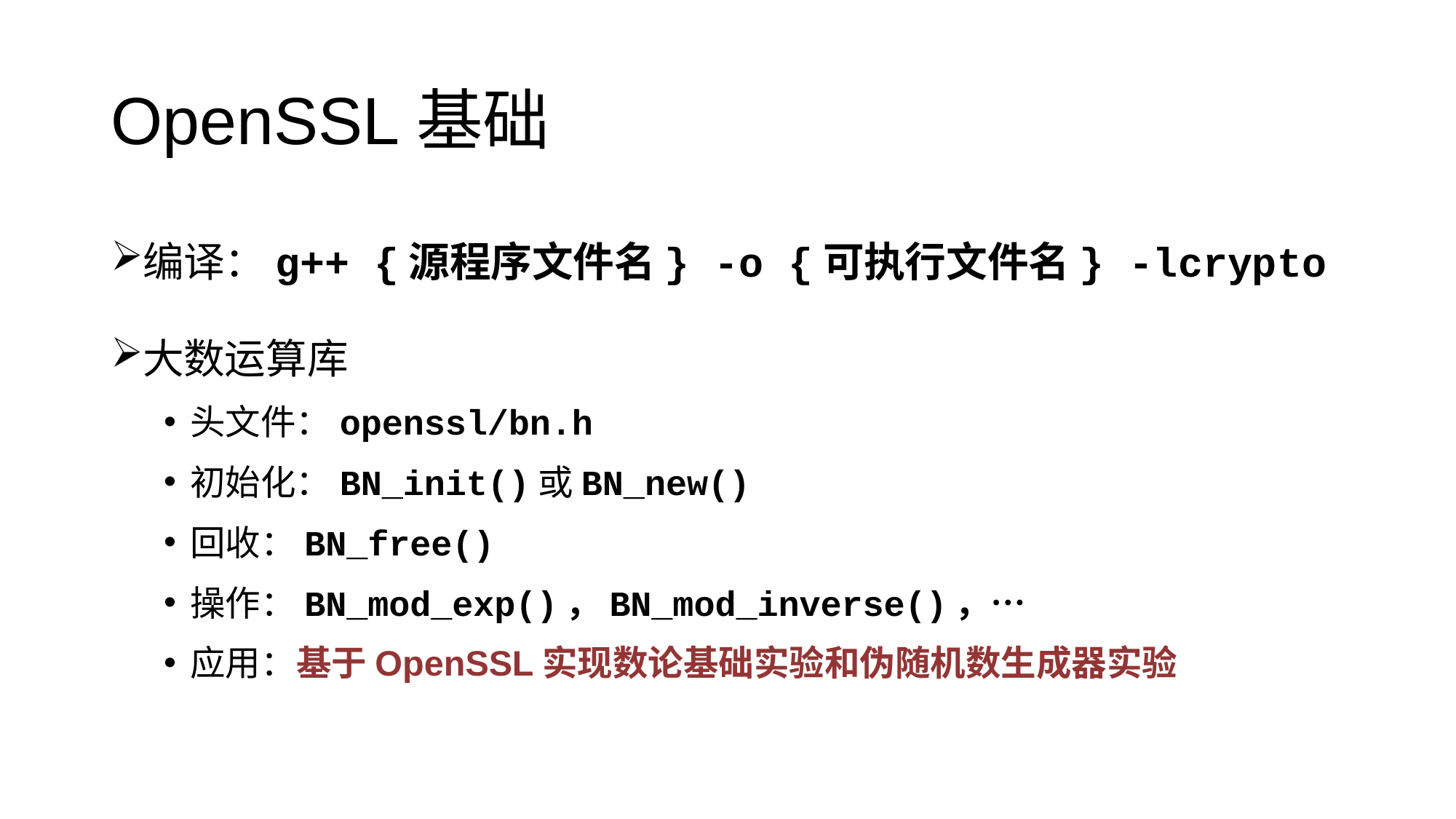

# OpenSSL基础
编译：g++ {源程序文件名} -o {可执行文件名} -lcrypto
大数运算库
头文件：openssl/bn.h
初始化：BN_init()或BN_new()
回收：BN_free()
操作：BN_mod_exp()，BN_mod_inverse()，…
应用：基于OpenSSL实现数论基础实验和伪随机数生成器实验